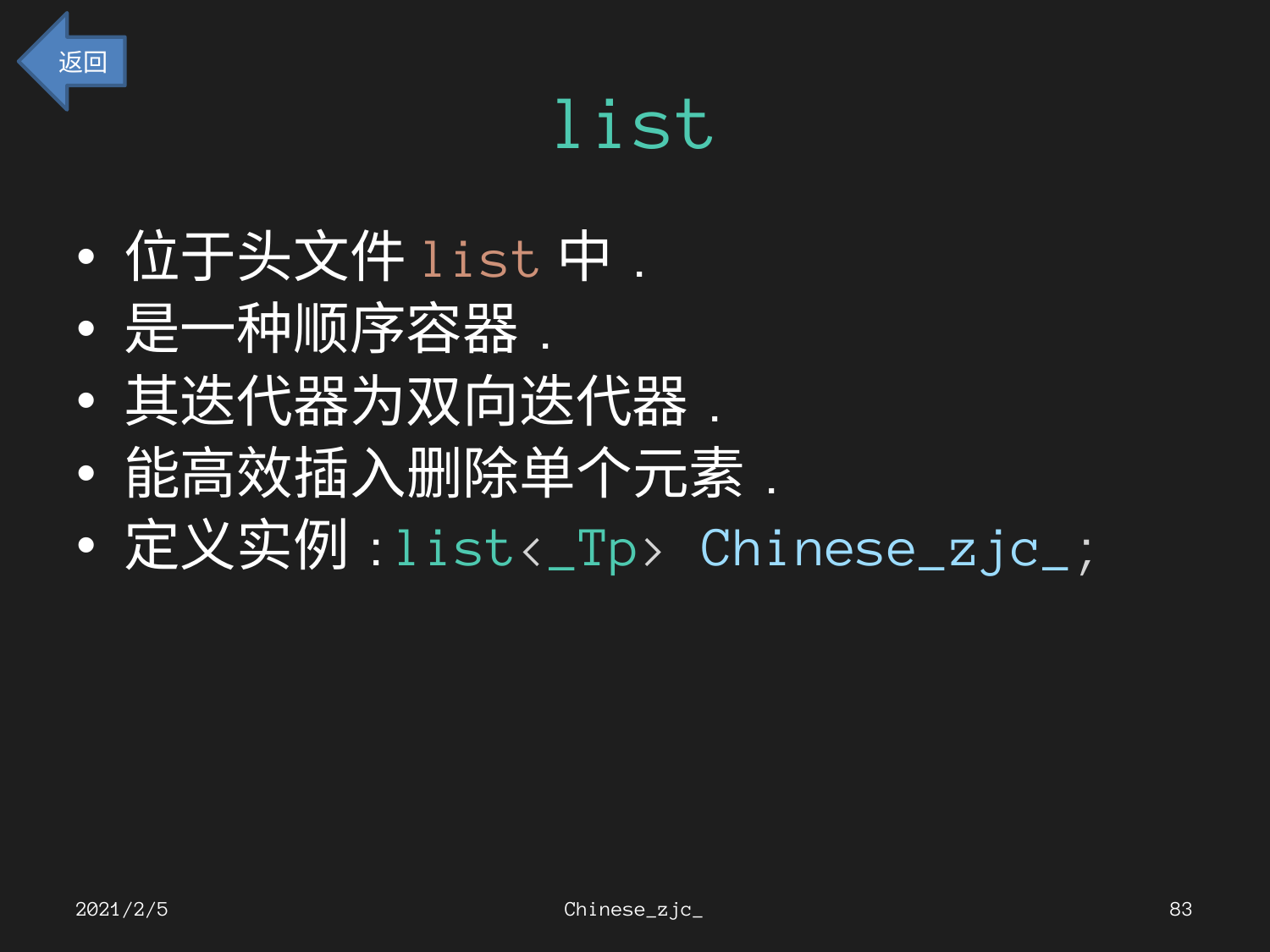

返回
# list
位于头文件list中.
是一种顺序容器.
其迭代器为双向迭代器.
能高效插入删除单个元素.
定义实例:list<_Tp> Chinese_zjc_;
2021/2/5
Chinese_zjc_
83